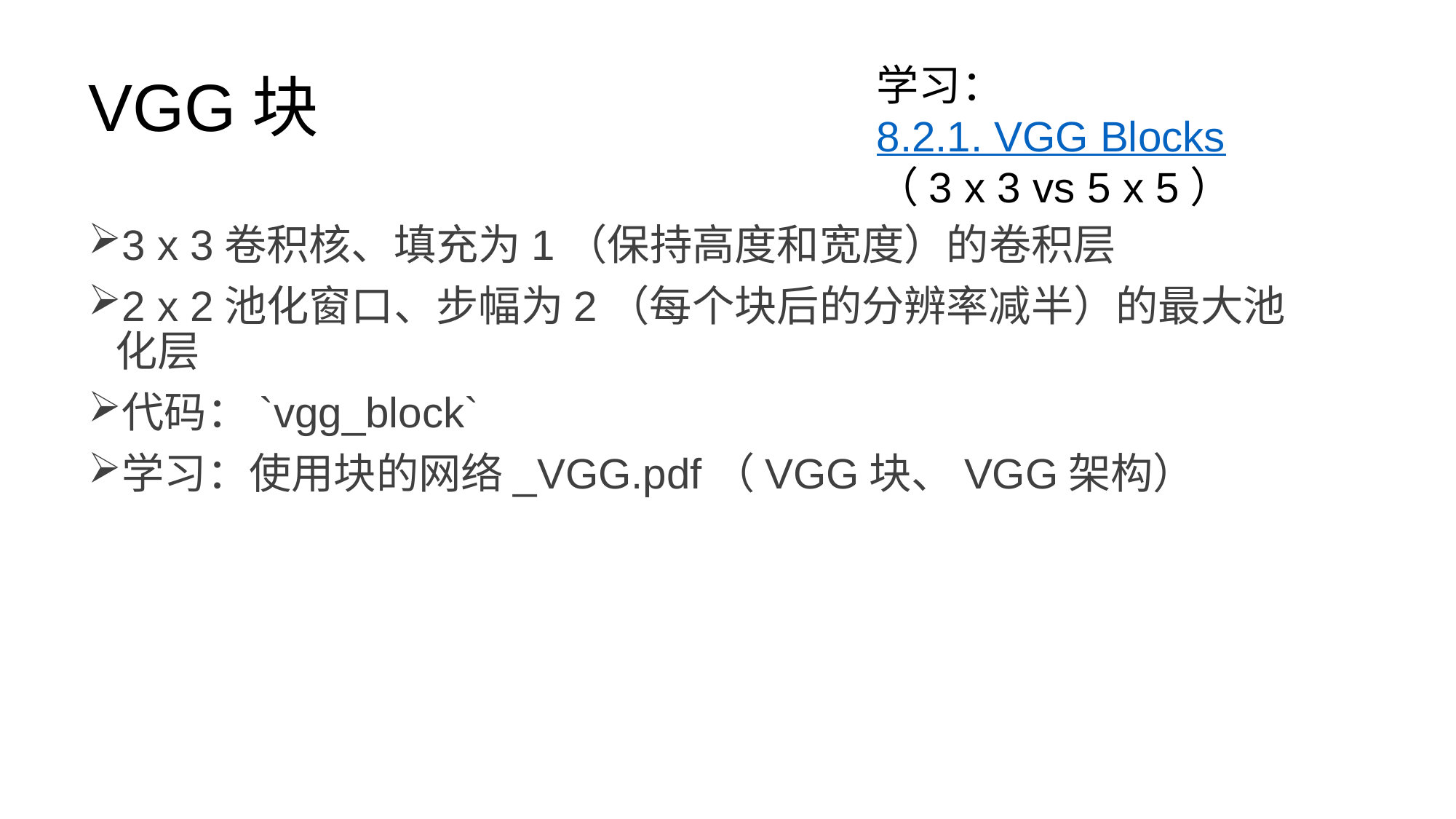

# VGG块
学习：
8.2.1. VGG Blocks
（3 x 3 vs 5 x 5）
3 x 3卷积核、填充为1（保持高度和宽度）的卷积层
2 x 2池化窗口、步幅为2（每个块后的分辨率减半）的最大池化层
代码：`vgg_block`
学习：使用块的网络_VGG.pdf（VGG块、VGG架构）